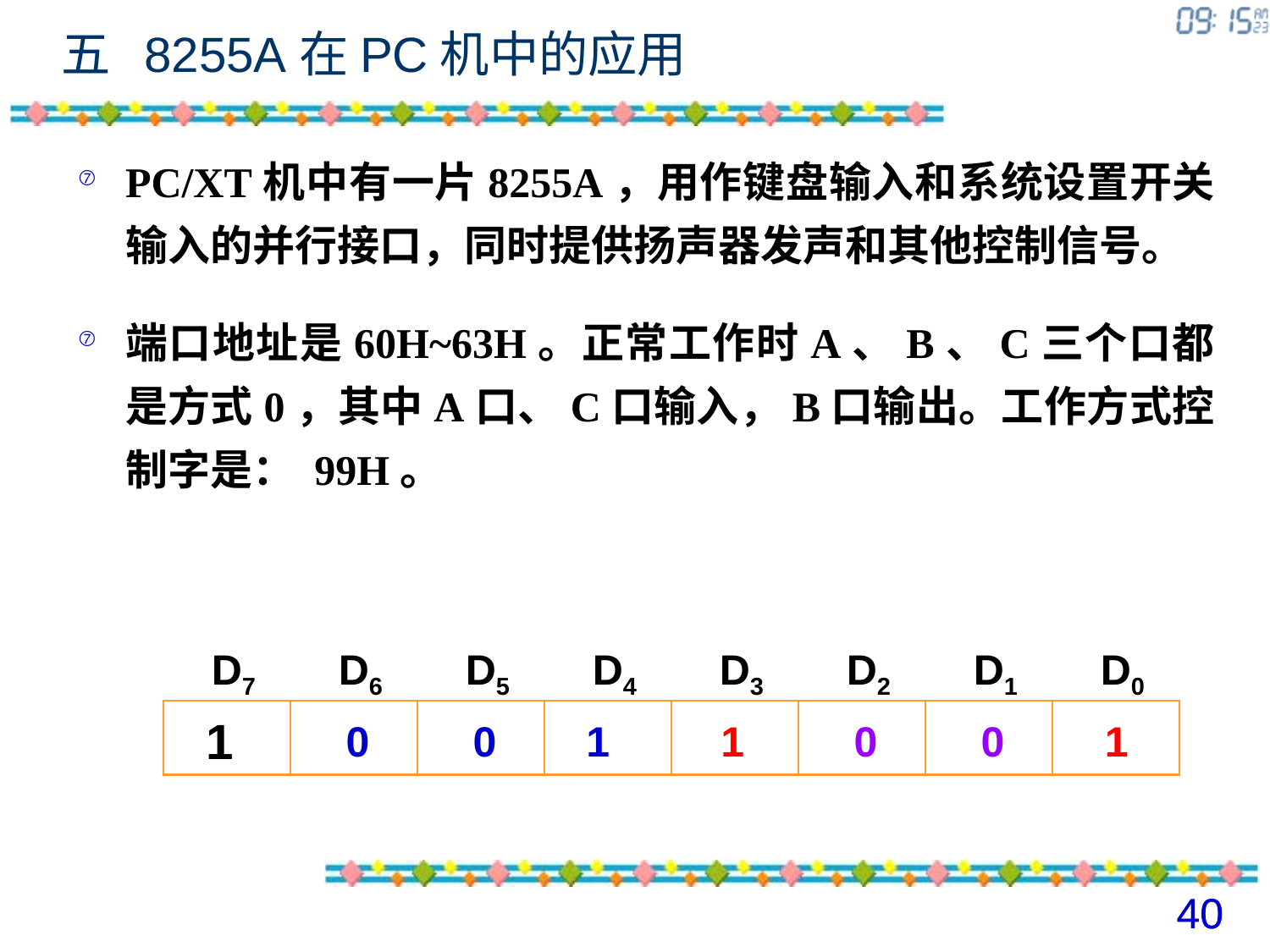

# 五  8255A在PC机中的应用
PC/XT机中有一片8255A，用作键盘输入和系统设置开关输入的并行接口，同时提供扬声器发声和其他控制信号。
端口地址是60H~63H。正常工作时A、B、C三个口都是方式0，其中A口、C口输入，B口输出。工作方式控制字是： 99H。
D7	D6	D5	D4	D3	D2	D1	D0

1
0
0
1
1
0
0
1